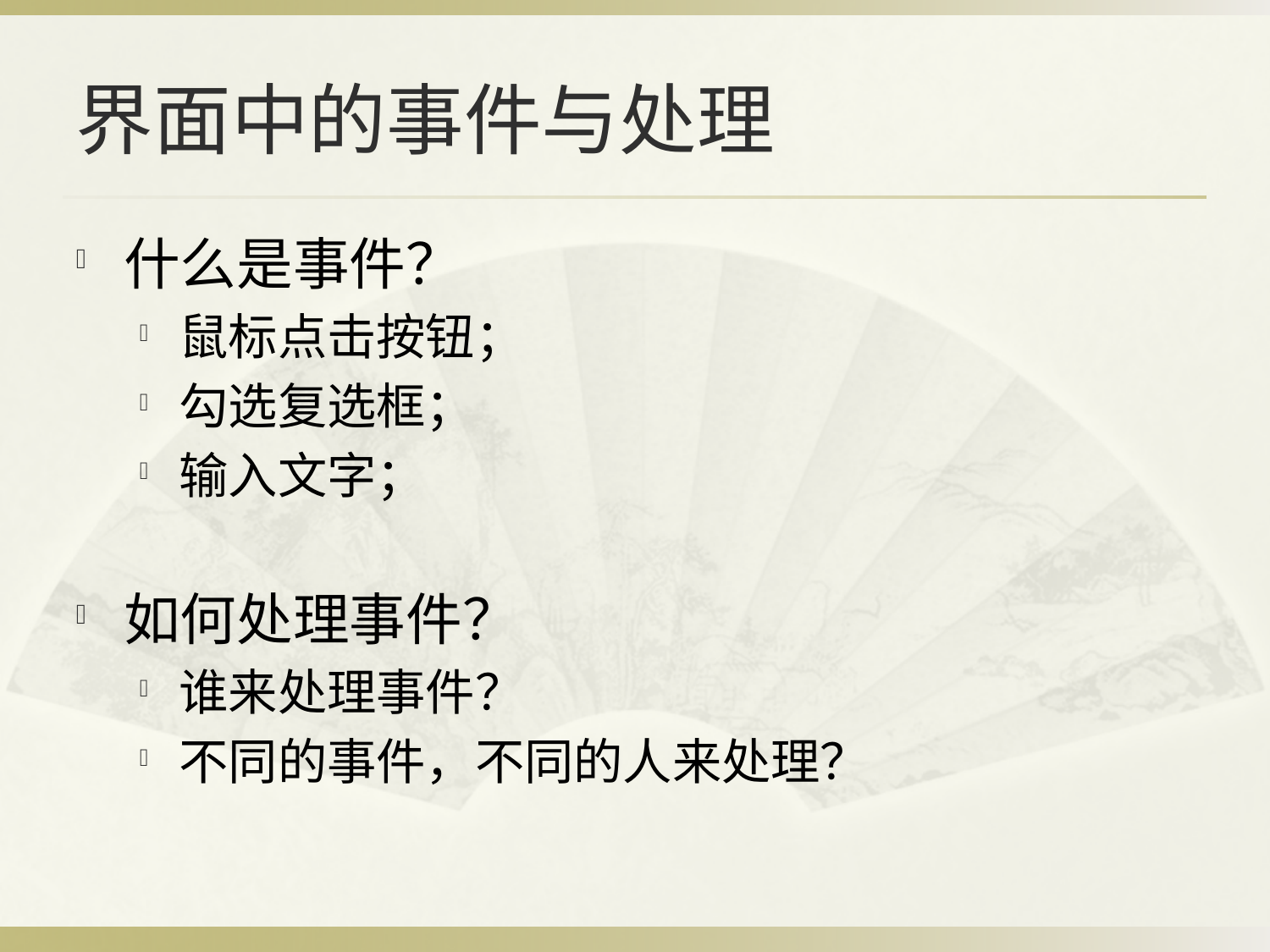

# 界面中的事件与处理
什么是事件？
鼠标点击按钮；
勾选复选框；
输入文字；

如何处理事件？
谁来处理事件？
不同的事件，不同的人来处理？